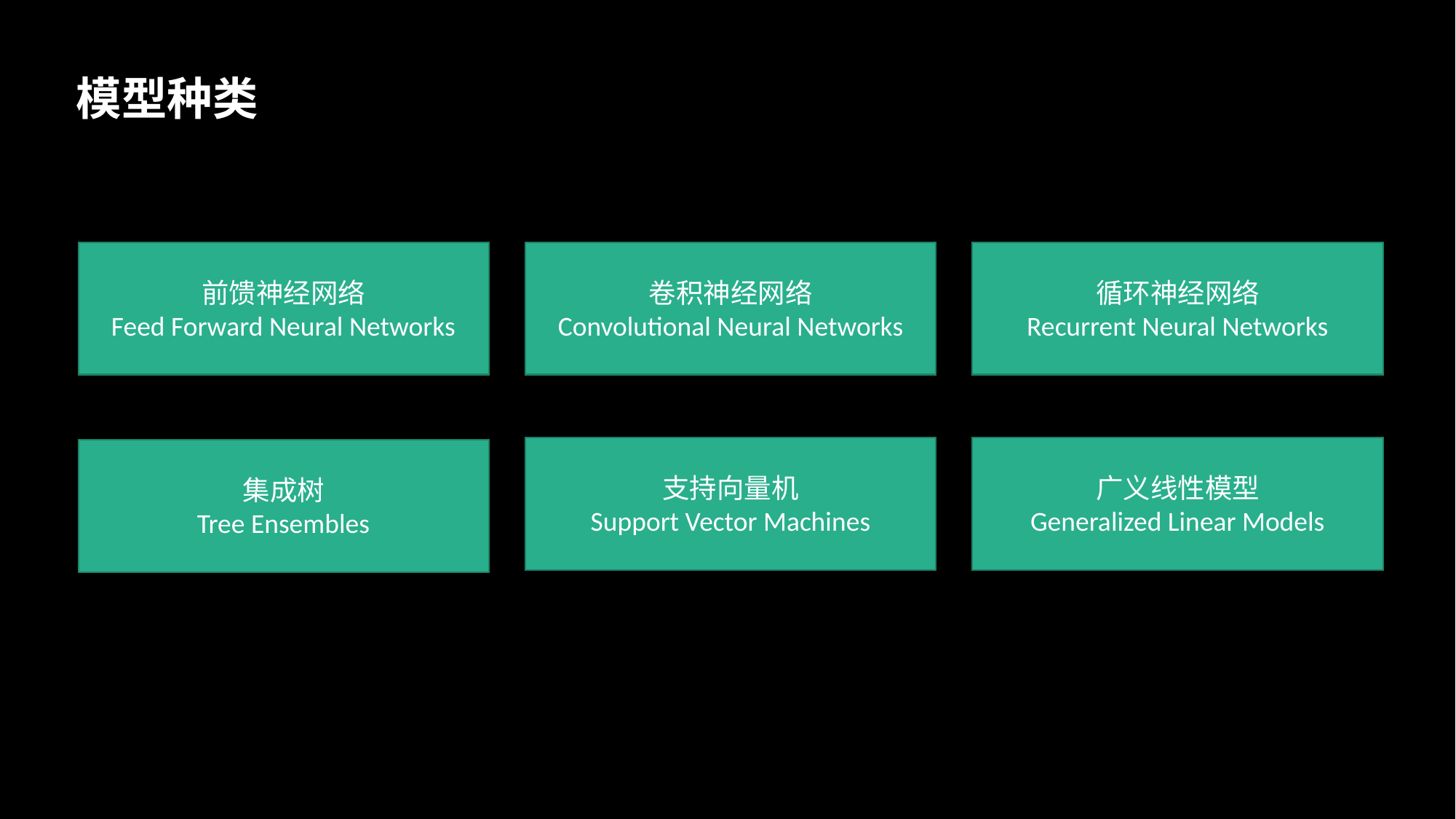

模型种类
前馈神经网络
Feed Forward Neural Networks
卷积神经网络
Convolutional Neural Networks
循环神经网络
Recurrent Neural Networks
支持向量机
Support Vector Machines
广义线性模型
Generalized Linear Models
集成树
Tree Ensembles